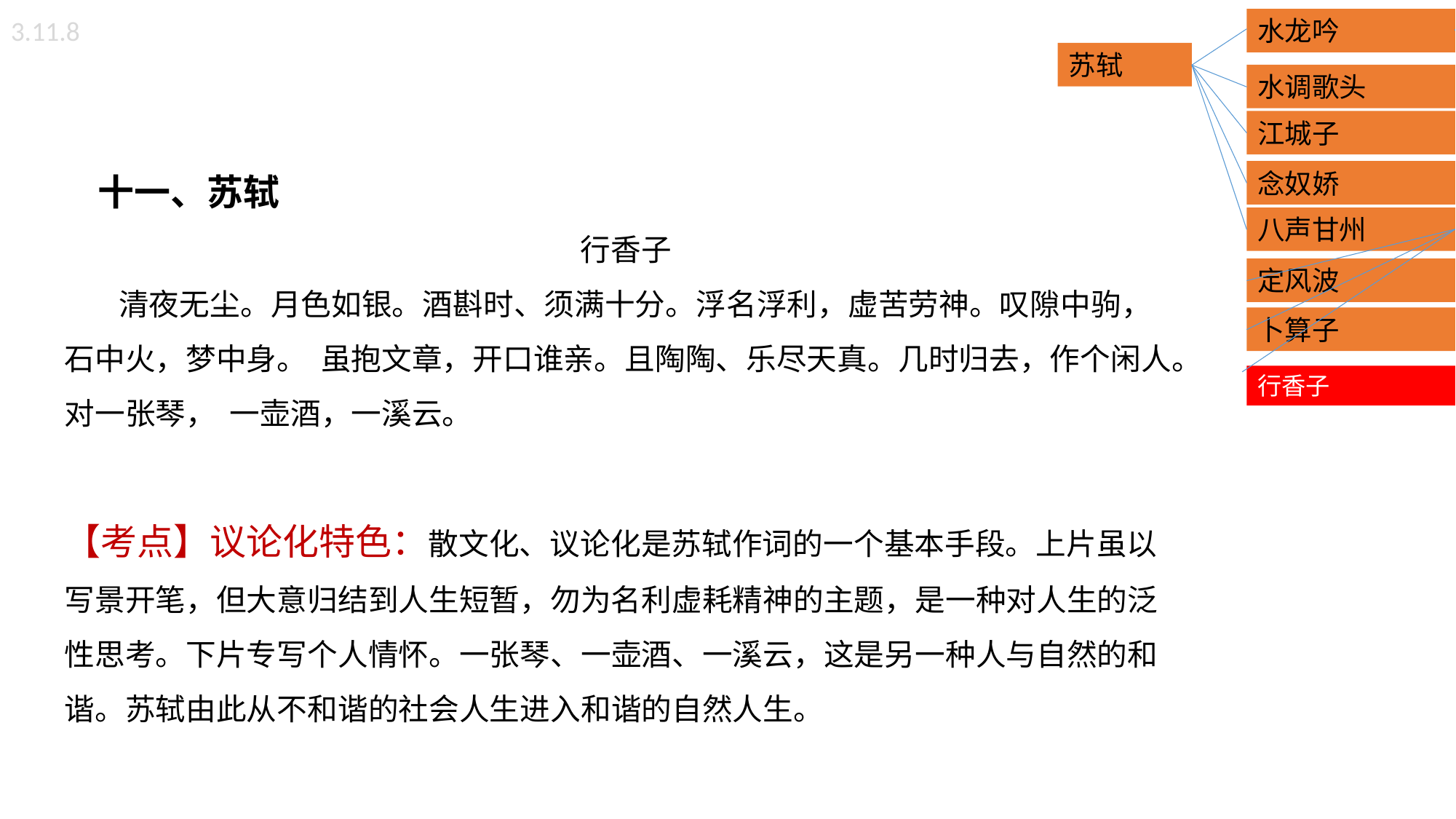

3.11.8
水龙吟
苏轼
水调歌头
江城子
   十一、苏轼
行香子
       清夜无尘。月色如银。酒斟时、须满十分。浮名浮利，虚苦劳神。叹隙中驹，  石中火，梦中身。  虽抱文章，开口谁亲。且陶陶、乐尽天真。几时归去，作个闲人。对一张琴，  一壶酒，一溪云。

【考点】议论化特色：散文化、议论化是苏轼作词的一个基本手段。上片虽以写景开笔，但大意归结到人生短暂，勿为名利虚耗精神的主题，是一种对人生的泛性思考。下片专写个人情怀。一张琴、一壶酒、一溪云，这是另一种人与自然的和谐。苏轼由此从不和谐的社会人生进入和谐的自然人生。
念奴娇
八声甘州
定风波
卜算子
行香子